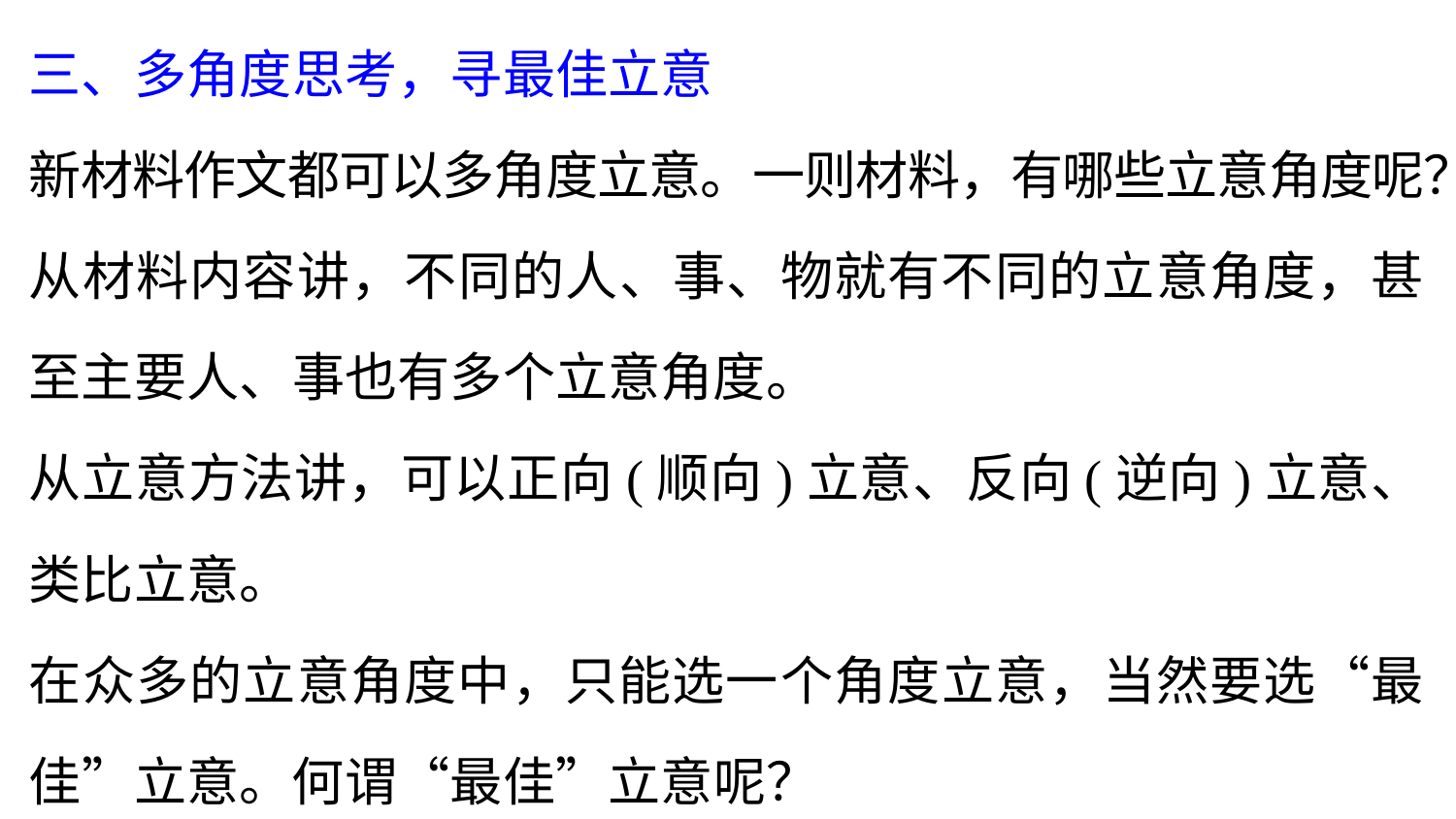

三、多角度思考，寻最佳立意
新材料作文都可以多角度立意。一则材料，有哪些立意角度呢？
从材料内容讲，不同的人、事、物就有不同的立意角度，甚至主要人、事也有多个立意角度。
从立意方法讲，可以正向(顺向)立意、反向(逆向)立意、类比立意。
在众多的立意角度中，只能选一个角度立意，当然要选“最佳”立意。何谓“最佳”立意呢？